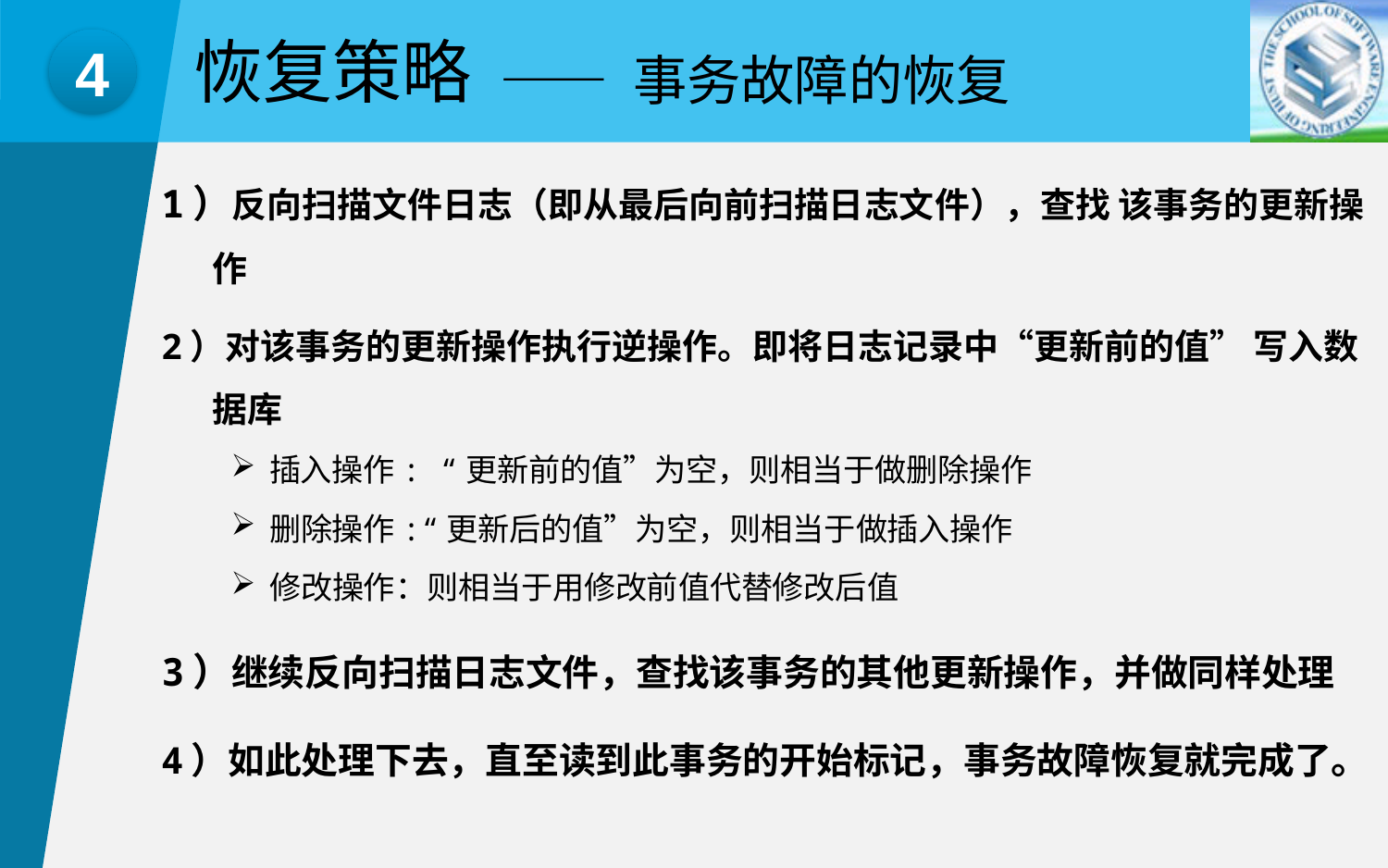

恢复策略
—— 事务故障的恢复
4
1）反向扫描文件日志（即从最后向前扫描日志文件），查找 该事务的更新操作
2）对该事务的更新操作执行逆操作。即将日志记录中“更新前的值” 写入数据库
 插入操作: “更新前的值”为空，则相当于做删除操作
 删除操作:“更新后的值”为空，则相当于做插入操作
 修改操作：则相当于用修改前值代替修改后值
3）继续反向扫描日志文件，查找该事务的其他更新操作，并做同样处理
4）如此处理下去，直至读到此事务的开始标记，事务故障恢复就完成了。